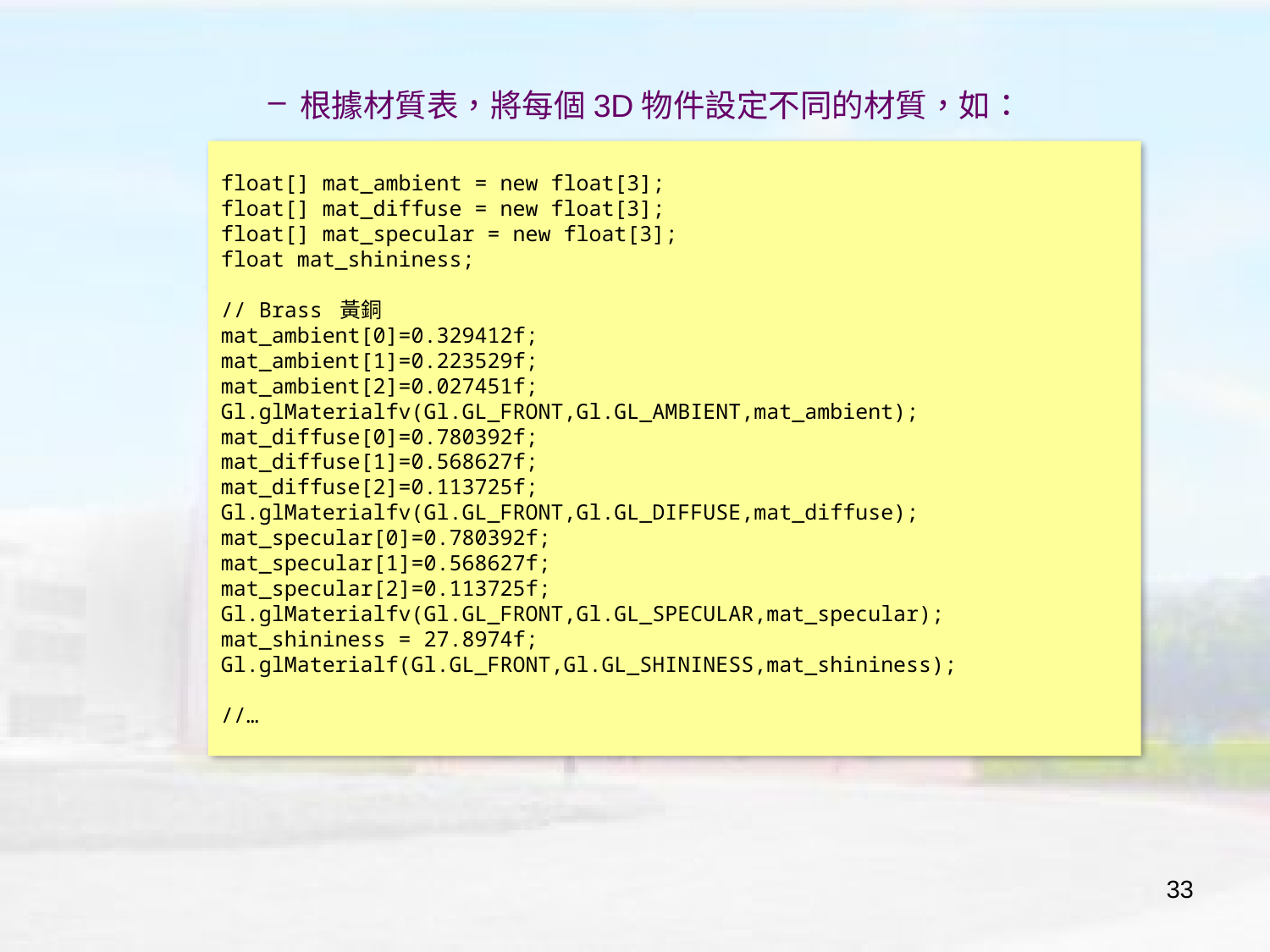

根據材質表，將每個3D物件設定不同的材質，如：
float[] mat_ambient = new float[3];
float[] mat_diffuse = new float[3];
float[] mat_specular = new float[3];
float mat_shininess;

// Brass 黃銅
mat_ambient[0]=0.329412f;
mat_ambient[1]=0.223529f;
mat_ambient[2]=0.027451f;
Gl.glMaterialfv(Gl.GL_FRONT,Gl.GL_AMBIENT,mat_ambient);
mat_diffuse[0]=0.780392f;
mat_diffuse[1]=0.568627f;
mat_diffuse[2]=0.113725f;
Gl.glMaterialfv(Gl.GL_FRONT,Gl.GL_DIFFUSE,mat_diffuse);
mat_specular[0]=0.780392f;
mat_specular[1]=0.568627f;
mat_specular[2]=0.113725f;
Gl.glMaterialfv(Gl.GL_FRONT,Gl.GL_SPECULAR,mat_specular);
mat_shininess = 27.8974f;
Gl.glMaterialf(Gl.GL_FRONT,Gl.GL_SHININESS,mat_shininess);

//…
33